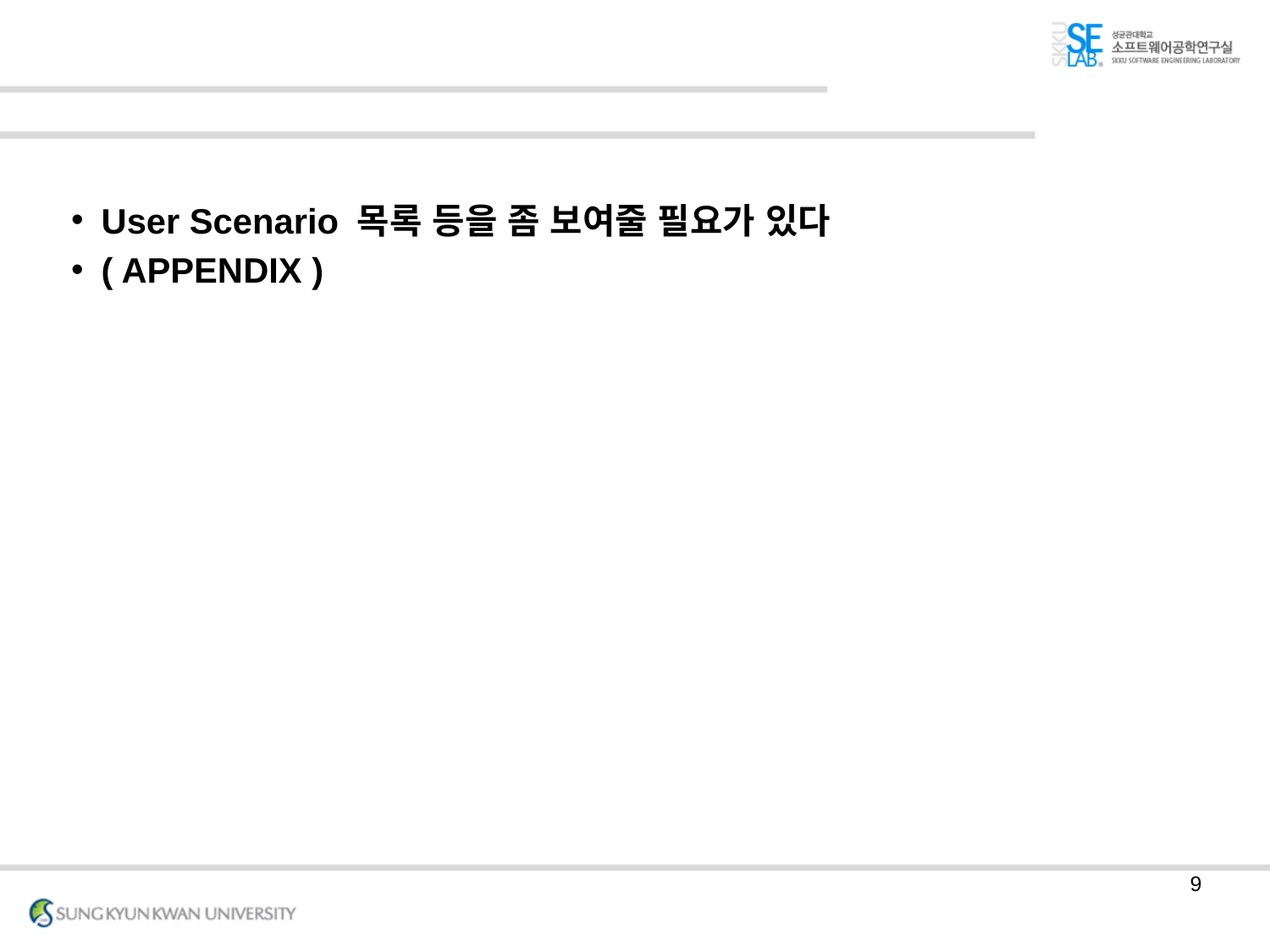

#

User Scenario 목록 등을 좀 보여줄 필요가 있다
( APPENDIX )
9